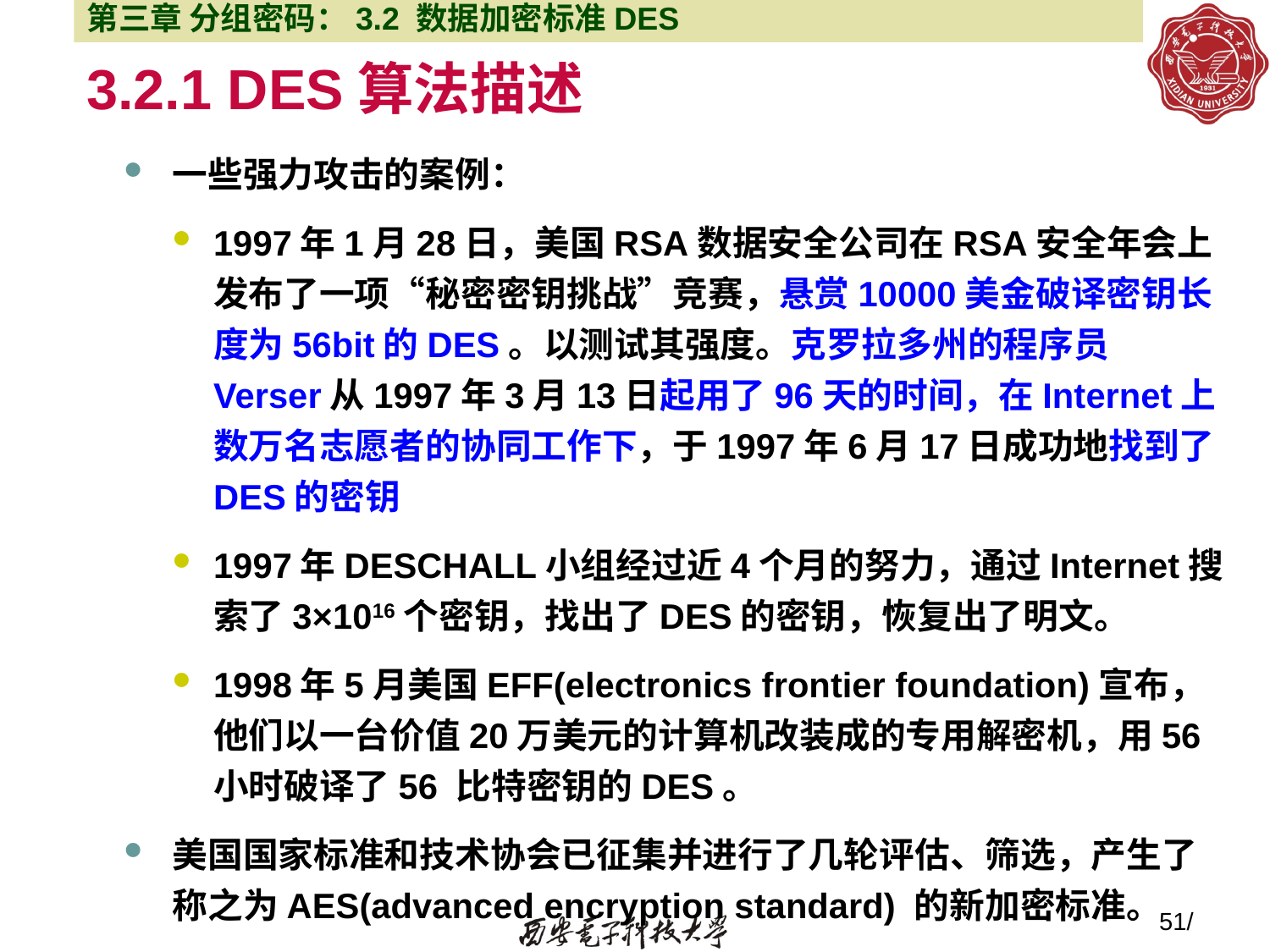

第三章 分组密码：3.2 数据加密标准DES
# 3.2.1 DES算法描述
一些强力攻击的案例：
1997年1月28日，美国RSA数据安全公司在RSA安全年会上发布了一项“秘密密钥挑战”竞赛，悬赏10000美金破译密钥长度为56bit的DES。以测试其强度。克罗拉多州的程序员Verser从1997年3月13日起用了96天的时间，在Internet上数万名志愿者的协同工作下，于1997年6月17日成功地找到了DES的密钥
1997年DESCHALL小组经过近4个月的努力，通过Internet搜索了3×1016个密钥，找出了DES的密钥，恢复出了明文。
1998年5月美国EFF(electronics frontier foundation)宣布，他们以一台价值20万美元的计算机改装成的专用解密机，用56小时破译了56 比特密钥的DES。
美国国家标准和技术协会已征集并进行了几轮评估、筛选，产生了称之为AES(advanced encryption standard) 的新加密标准。
51/